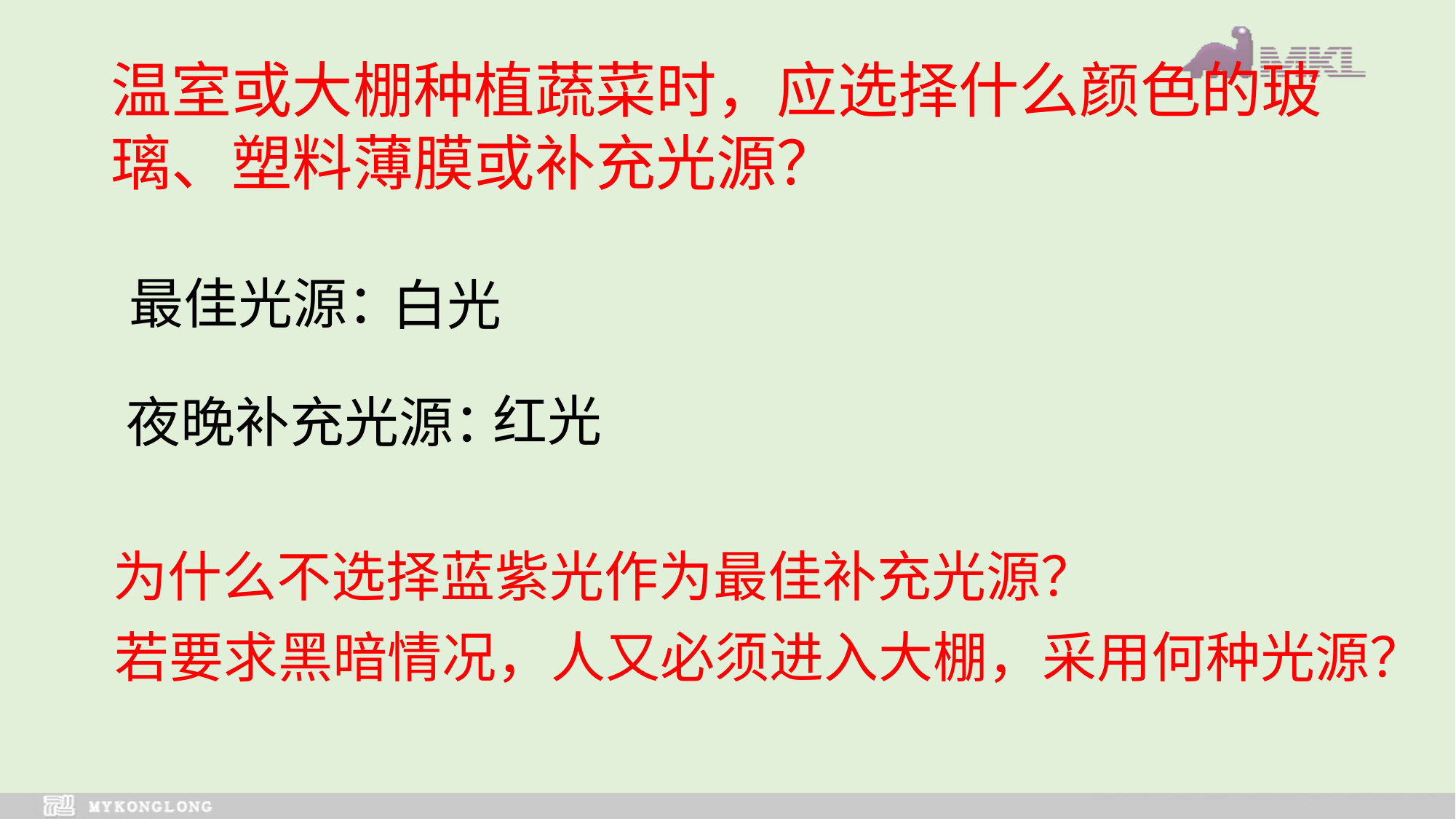

# 温室或大棚种植蔬菜时，应选择什么颜色的玻璃、塑料薄膜或补充光源？
最佳光源：
白光
红光
夜晚补充光源：
为什么不选择蓝紫光作为最佳补充光源？
若要求黑暗情况，人又必须进入大棚，采用何种光源？